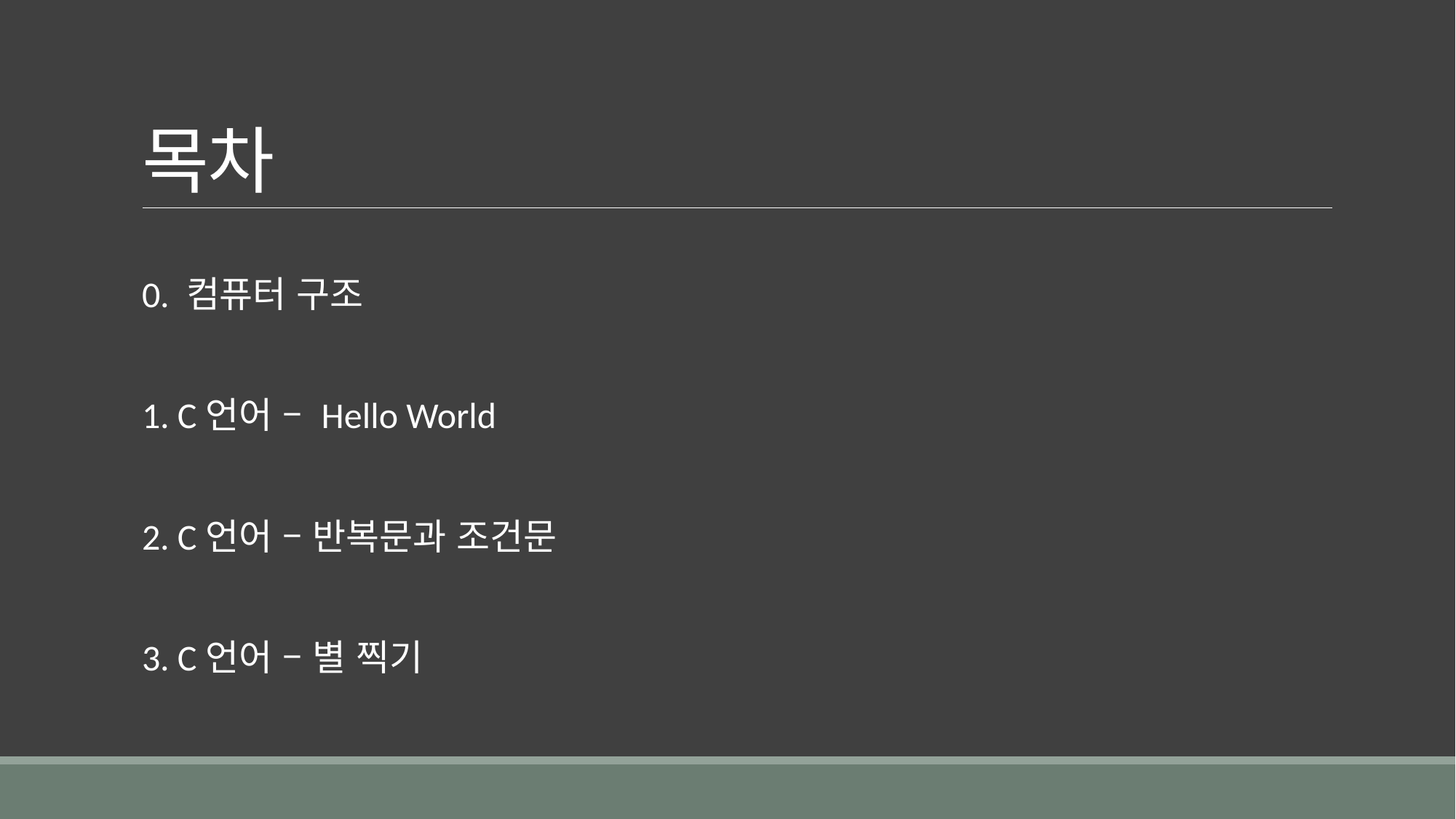

# 목차
0. 컴퓨터 구조

1. C언어 – Hello World

2. C언어 – 반복문과 조건문

3. C언어 – 별 찍기